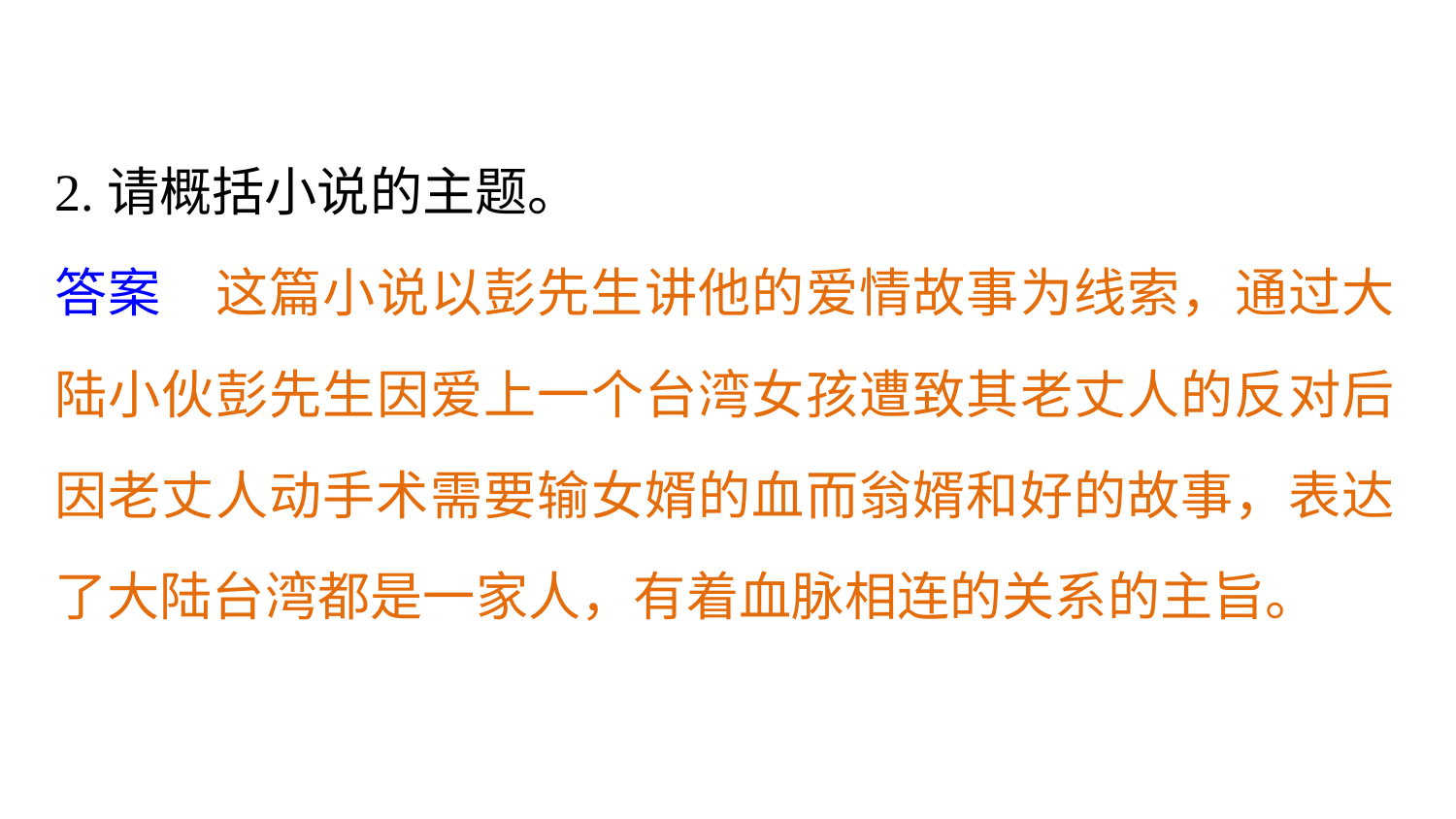

2.请概括小说的主题。
答案　这篇小说以彭先生讲他的爱情故事为线索，通过大陆小伙彭先生因爱上一个台湾女孩遭致其老丈人的反对后因老丈人动手术需要输女婿的血而翁婿和好的故事，表达了大陆台湾都是一家人，有着血脉相连的关系的主旨。